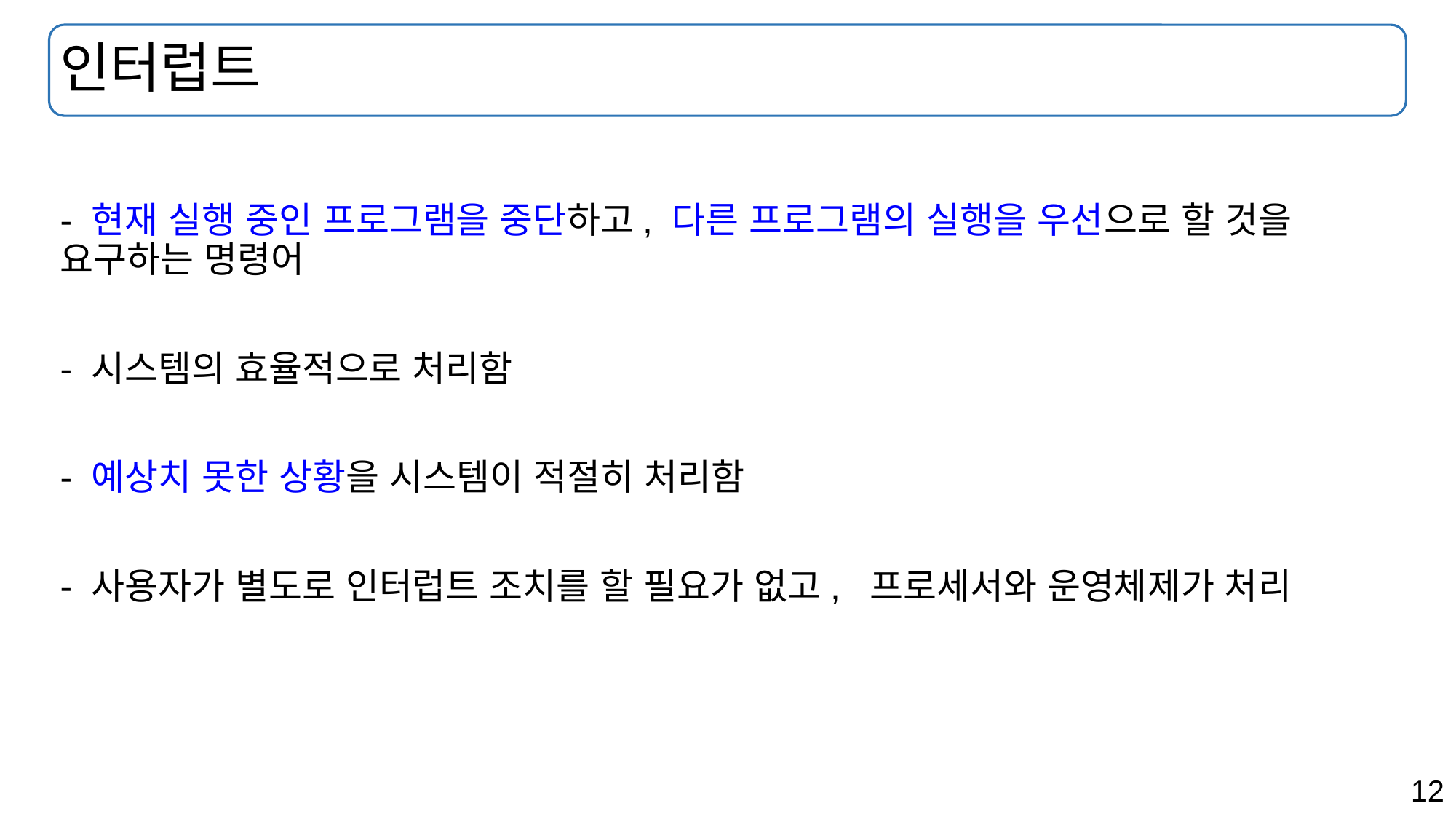

# 인터럽트

- 현재 실행 중인 프로그램을 중단하고, 다른 프로그램의 실행을 우선으로 할 것을 요구하는 명령어

- 시스템의 효율적으로 처리함

- 예상치 못한 상황을 시스템이 적절히 처리함

- 사용자가 별도로 인터럽트 조치를 할 필요가 없고,  프로세서와 운영체제가 처리